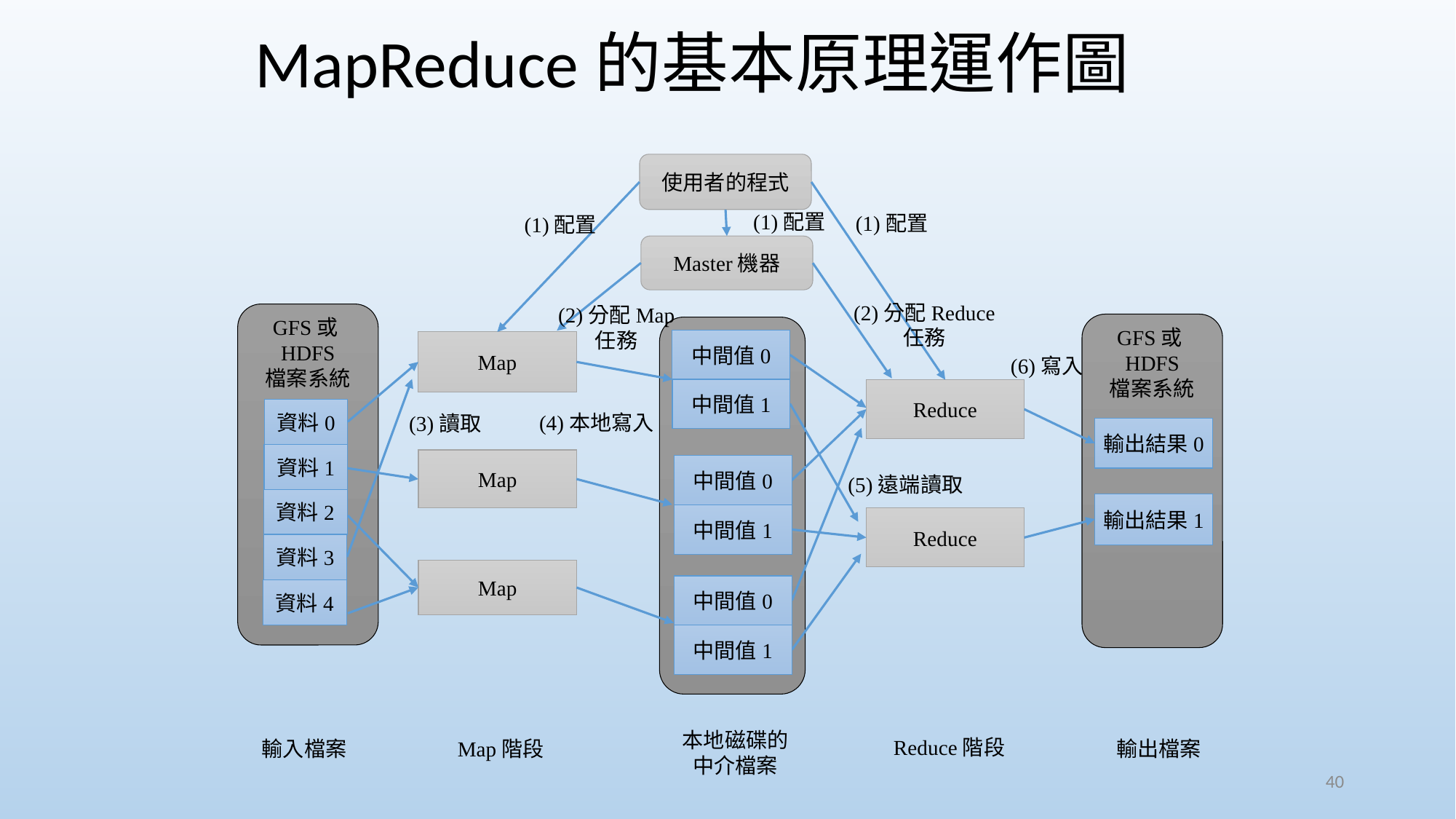

# MapReduce的基本原理運作圖
使用者的程式

(1)配置
(1)配置
(1)配置

Master機器

(2)分配Reduce
任務
(2)分配Map
任務
GFS或HDFS
檔案系統
GFS或HDFS
檔案系統
本地磁碟的
內部檔案
中間值0
Map
(6)寫入

中間值1
Reduce
(4)本地寫入
(3)讀取
資料0

輸出結果0

資料1
Map
(5)遠端讀取
中間值0

資料2
輸出結果1
中間值1
Reduce

資料3

Map
中間值0
資料4

中間值1
Reduce階段
輸出檔案
輸入檔案
Map階段
本地磁碟的
中介檔案

40